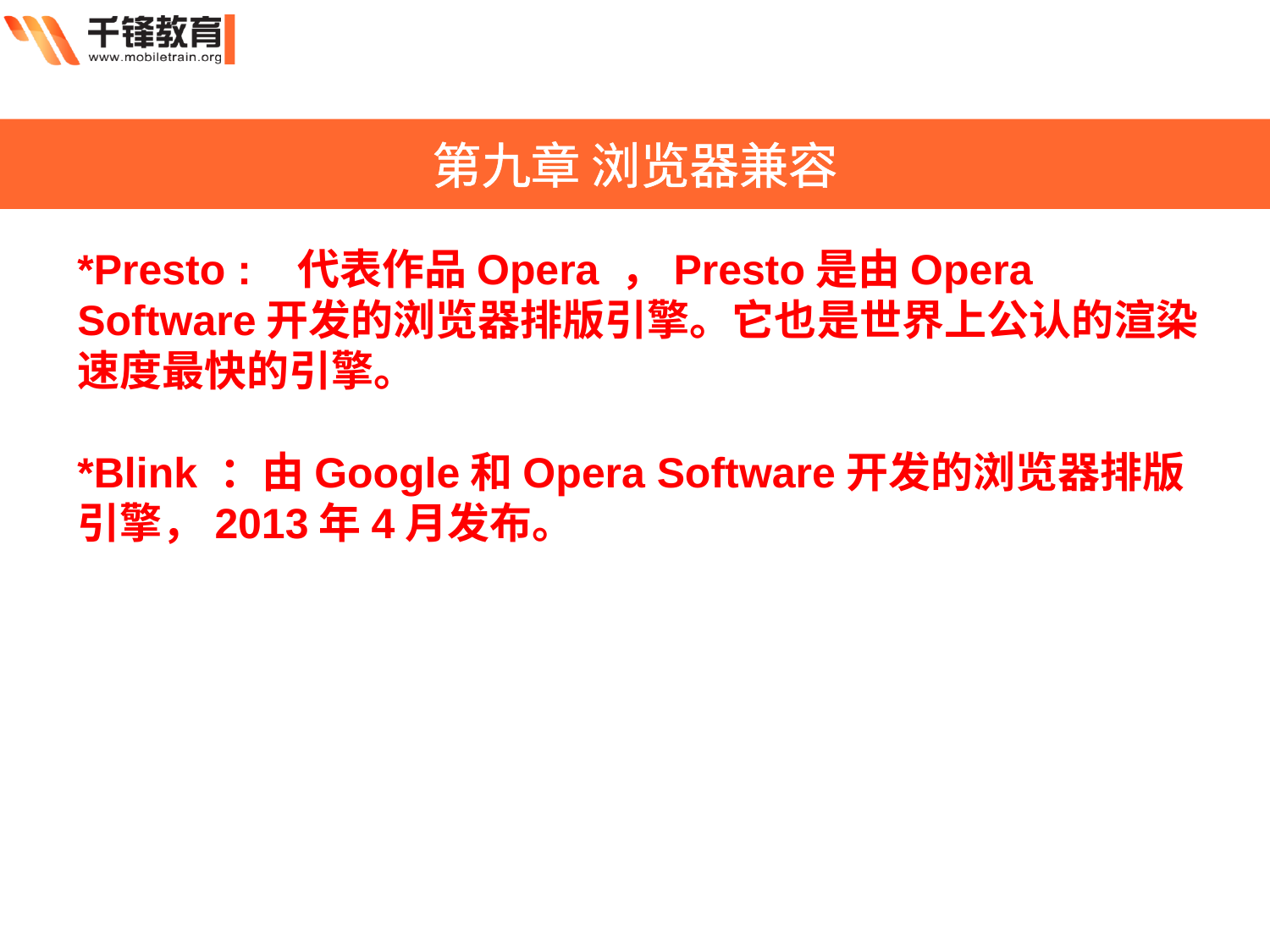

第九章 浏览器兼容
*Presto :   代表作品Opera ，Presto是由Opera Software开发的浏览器排版引擎。它也是世界上公认的渲染速度最快的引擎。

*Blink ：由Google和Opera Software开发的浏览器排版引擎，2013年4月发布。